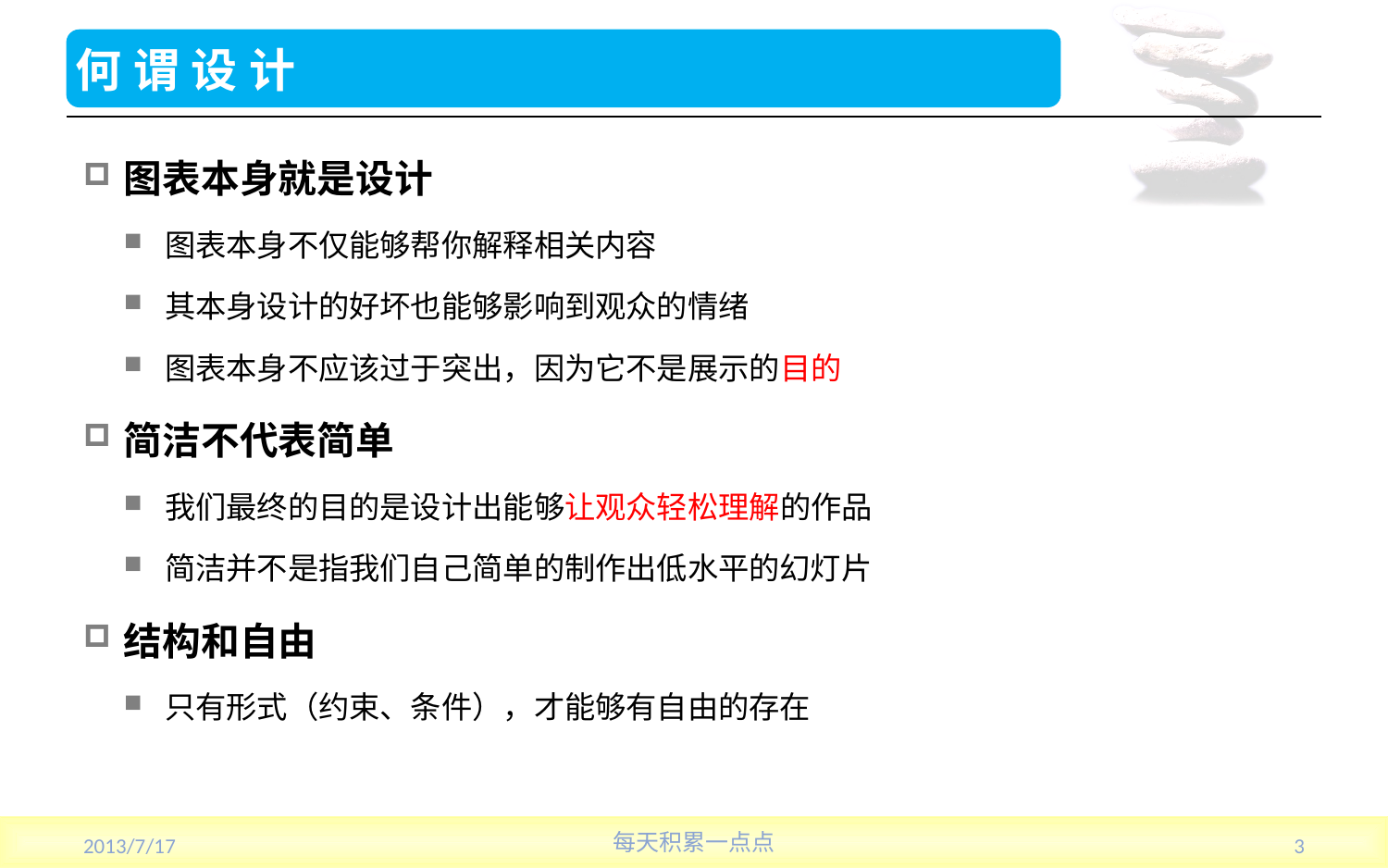

# 何谓设计
图表本身就是设计
图表本身不仅能够帮你解释相关内容
其本身设计的好坏也能够影响到观众的情绪
图表本身不应该过于突出，因为它不是展示的目的
简洁不代表简单
我们最终的目的是设计出能够让观众轻松理解的作品
简洁并不是指我们自己简单的制作出低水平的幻灯片
结构和自由
只有形式（约束、条件），才能够有自由的存在
2013/7/17
每天积累一点点
3